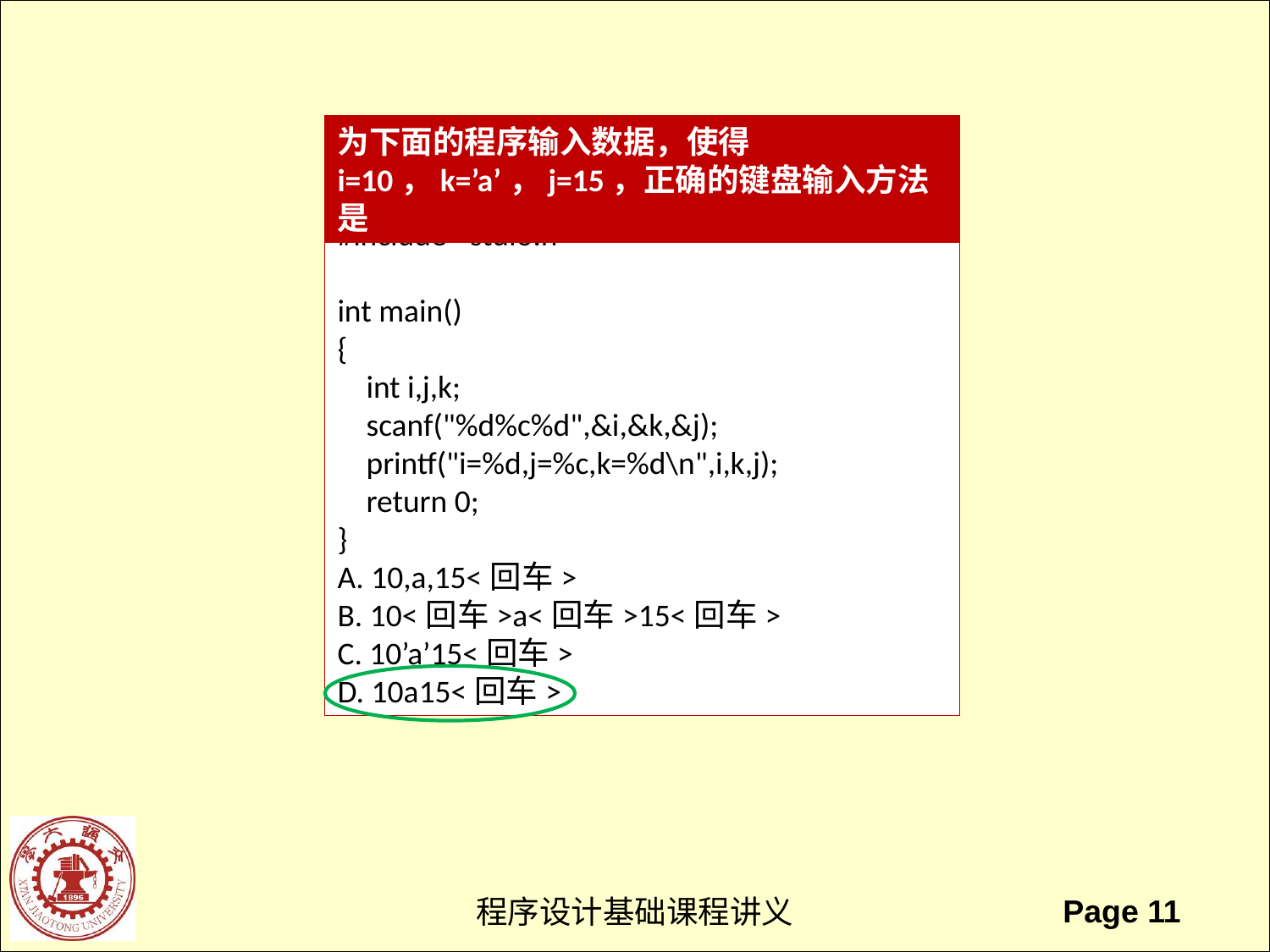

为下面的程序输入数据，使得i=10，k=’a’，j=15，正确的键盘输入方法是
#include <stdio.h>

int main()
{
    int i,j,k;
    scanf("%d%c%d",&i,&k,&j);
    printf("i=%d,j=%c,k=%d\n",i,k,j);
    return 0;
}
A. 10,a,15<回车>
B. 10<回车>a<回车>15<回车>
C. 10’a’15<回车>
D. 10a15<回车>

11